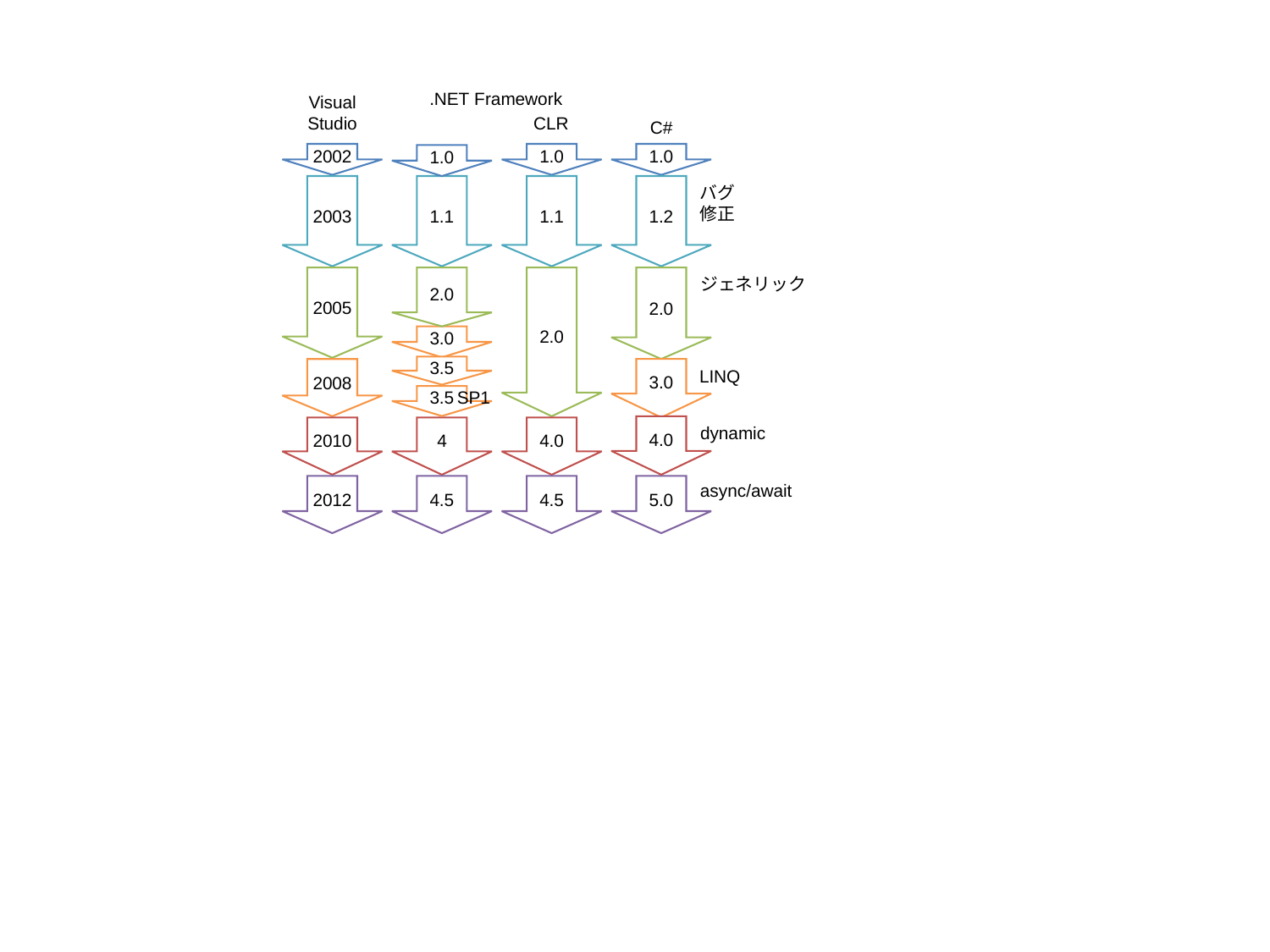

.NET Framework
Visual
Studio
CLR
C#
2002
1.0
1.0
1.0
2003
1.1
1.1
1.2
バグ
修正
2005
2.0
2.0
2.0
ジェネリック
3.0
3.5
2008
3.0
LINQ
SP1
3.5
4.0
dynamic
2010
4
4.0
async/await
2012
4.5
4.5
5.0